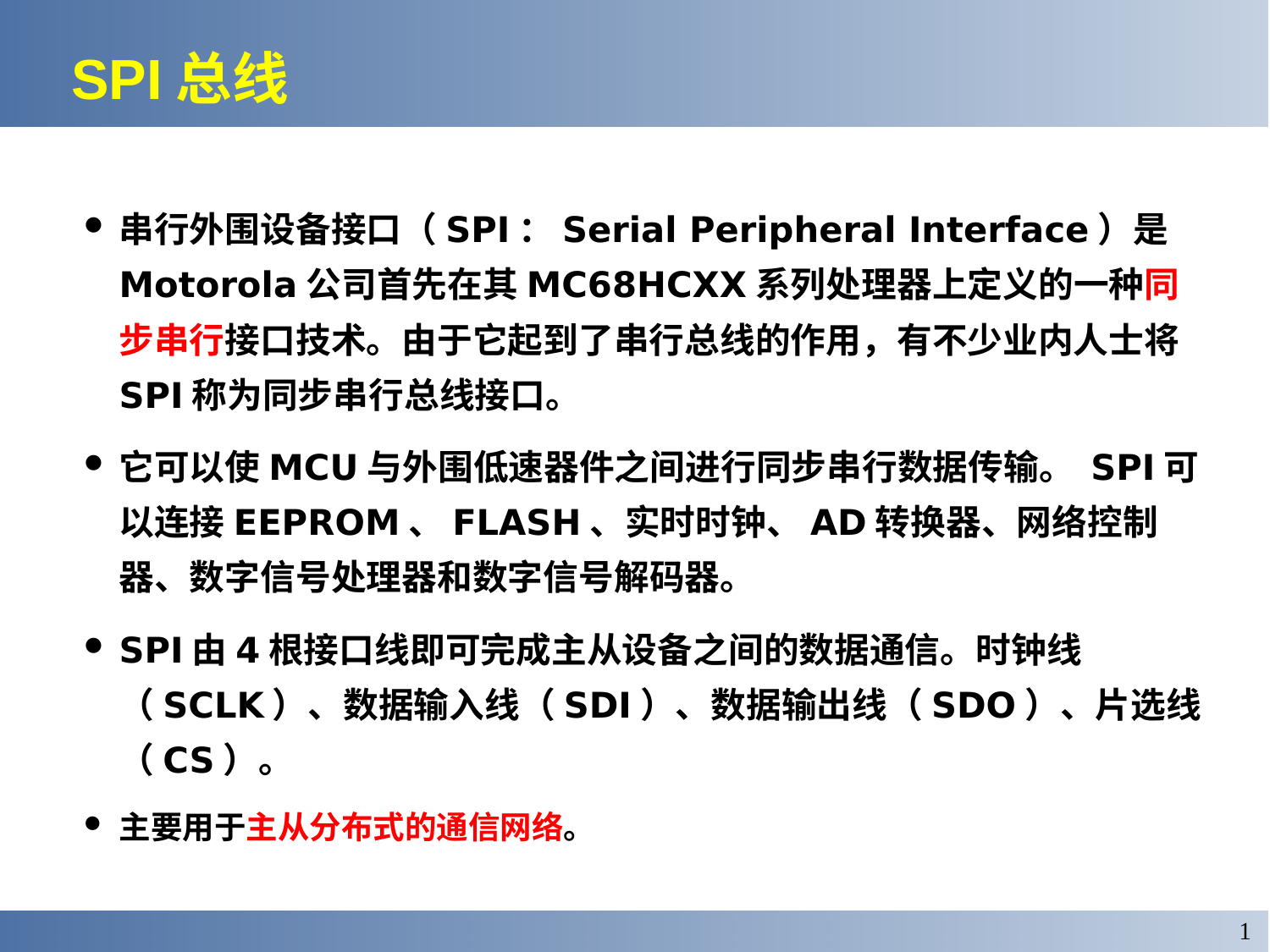

# SPI总线
串行外围设备接口（SPI：Serial Peripheral Interface）是Motorola公司首先在其MC68HCXX系列处理器上定义的一种同步串行接口技术。由于它起到了串行总线的作用，有不少业内人士将SPI称为同步串行总线接口。
它可以使MCU与外围低速器件之间进行同步串行数据传输。 SPI可以连接EEPROM、FLASH、实时时钟、AD转换器、网络控制器、数字信号处理器和数字信号解码器。
SPI由4根接口线即可完成主从设备之间的数据通信。时钟线（SCLK）、数据输入线（SDI）、数据输出线（SDO）、片选线（CS）。
主要用于主从分布式的通信网络。